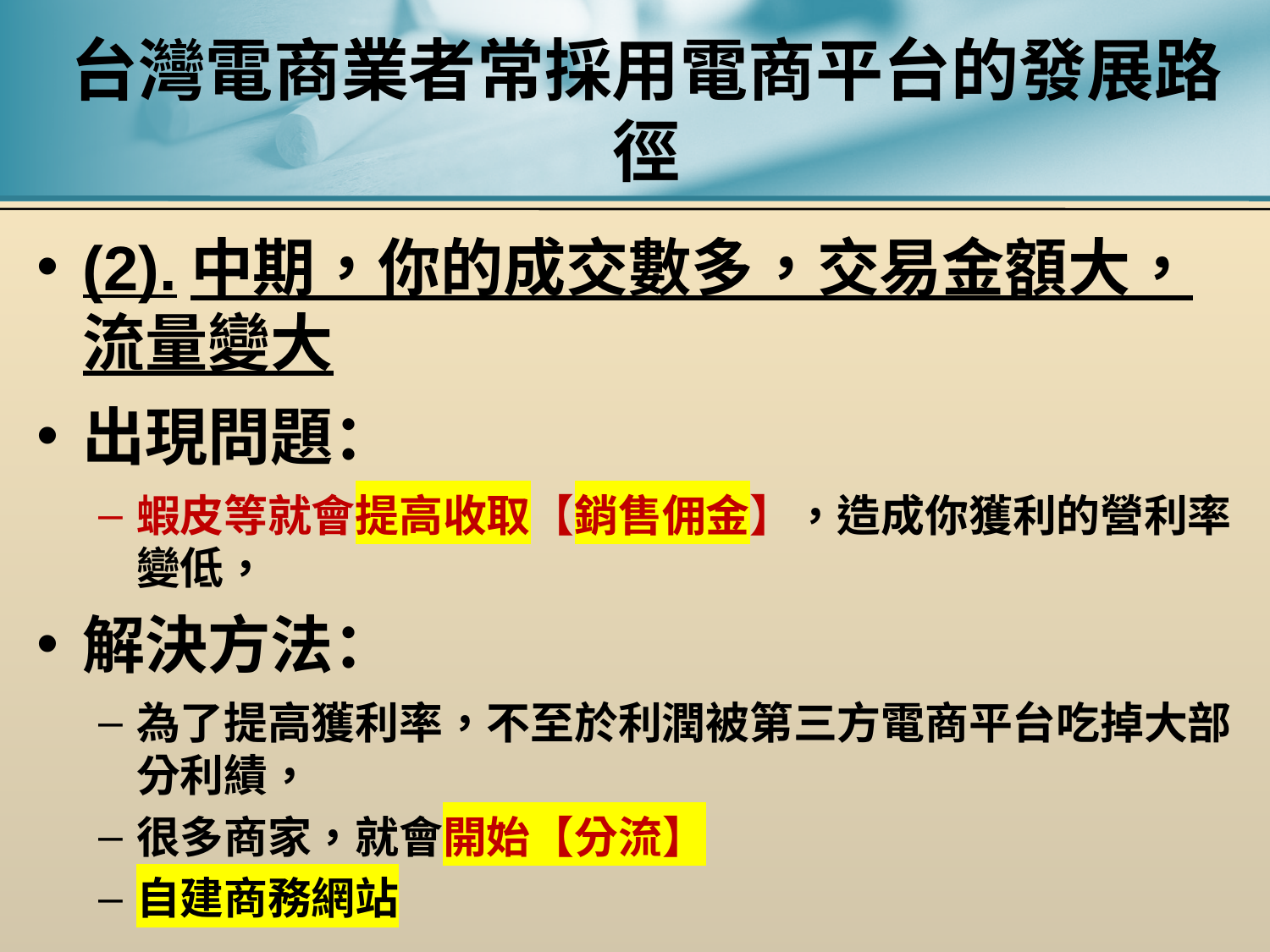

# 台灣電商業者常採用電商平台的發展路徑
(2).中期，你的成交數多，交易金額大，流量變大
出現問題：
蝦皮等就會提高收取【銷售佣金】，造成你獲利的營利率變低，
解決方法：
為了提高獲利率，不至於利潤被第三方電商平台吃掉大部分利績，
很多商家，就會開始【分流】
自建商務網站